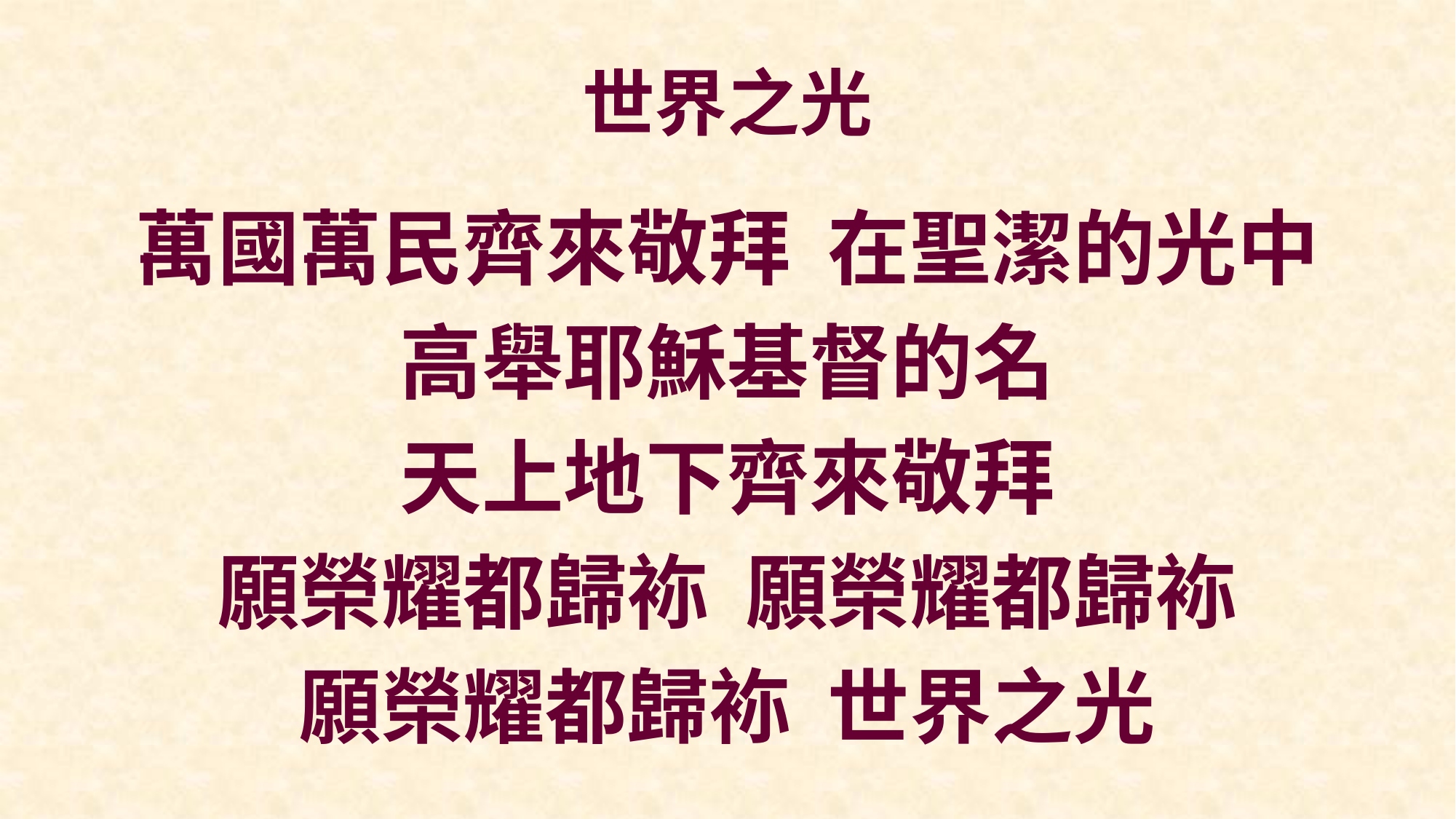

# 世界之光
萬國萬民齊來敬拜  在聖潔的光中
高舉耶穌基督的名
天上地下齊來敬拜
願榮耀都歸袮  願榮耀都歸袮
願榮耀都歸袮  世界之光